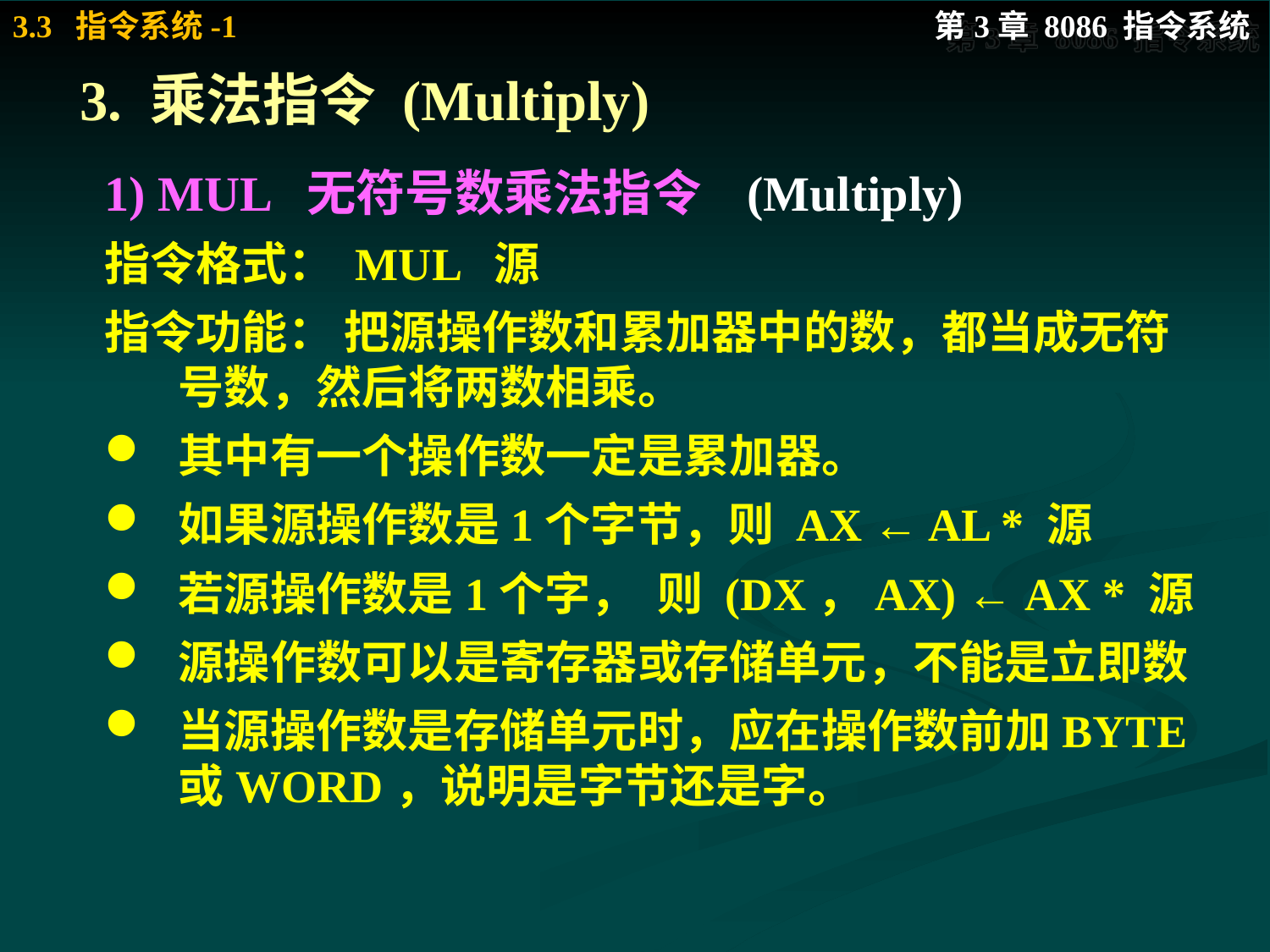

# 3. 乘法指令 (Multiply)
1) MUL  无符号数乘法指令   (Multiply)
指令格式： MUL  源
指令功能： 把源操作数和累加器中的数，都当成无符号数，然后将两数相乘。
其中有一个操作数一定是累加器。
如果源操作数是1个字节，则 AX ← AL * 源
若源操作数是1个字，  则 (DX，AX) ← AX * 源
源操作数可以是寄存器或存储单元，不能是立即数
当源操作数是存储单元时，应在操作数前加BYTE或WORD，说明是字节还是字。